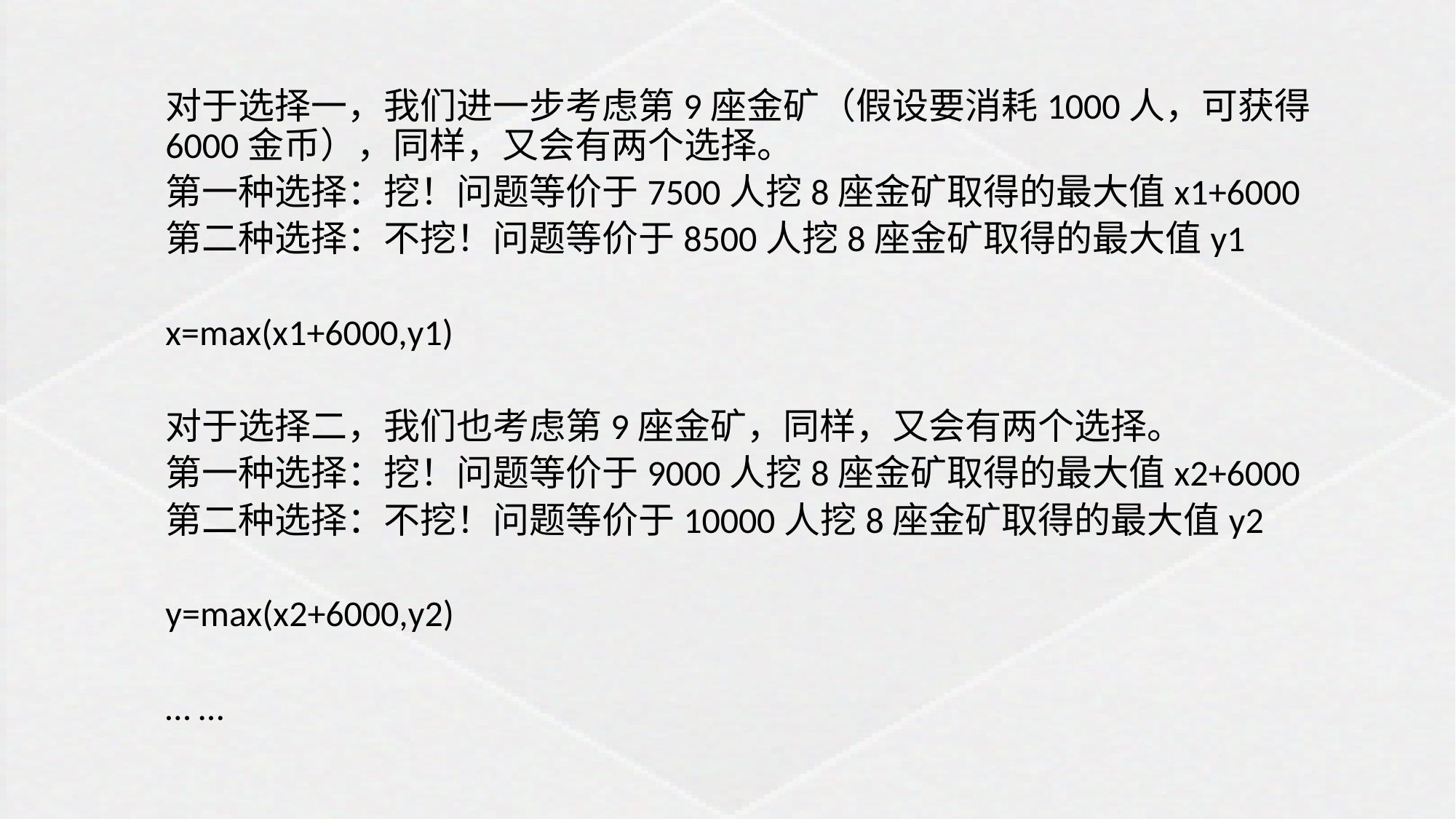

对于选择一，我们进一步考虑第9座金矿（假设要消耗1000人，可获得6000金币），同样，又会有两个选择。
第一种选择：挖！问题等价于7500人挖8座金矿取得的最大值x1+6000
第二种选择：不挖！问题等价于8500人挖8座金矿取得的最大值y1

x=max(x1+6000,y1)

对于选择二，我们也考虑第9座金矿，同样，又会有两个选择。
第一种选择：挖！问题等价于9000人挖8座金矿取得的最大值x2+6000
第二种选择：不挖！问题等价于10000人挖8座金矿取得的最大值y2

y=max(x2+6000,y2)

… …